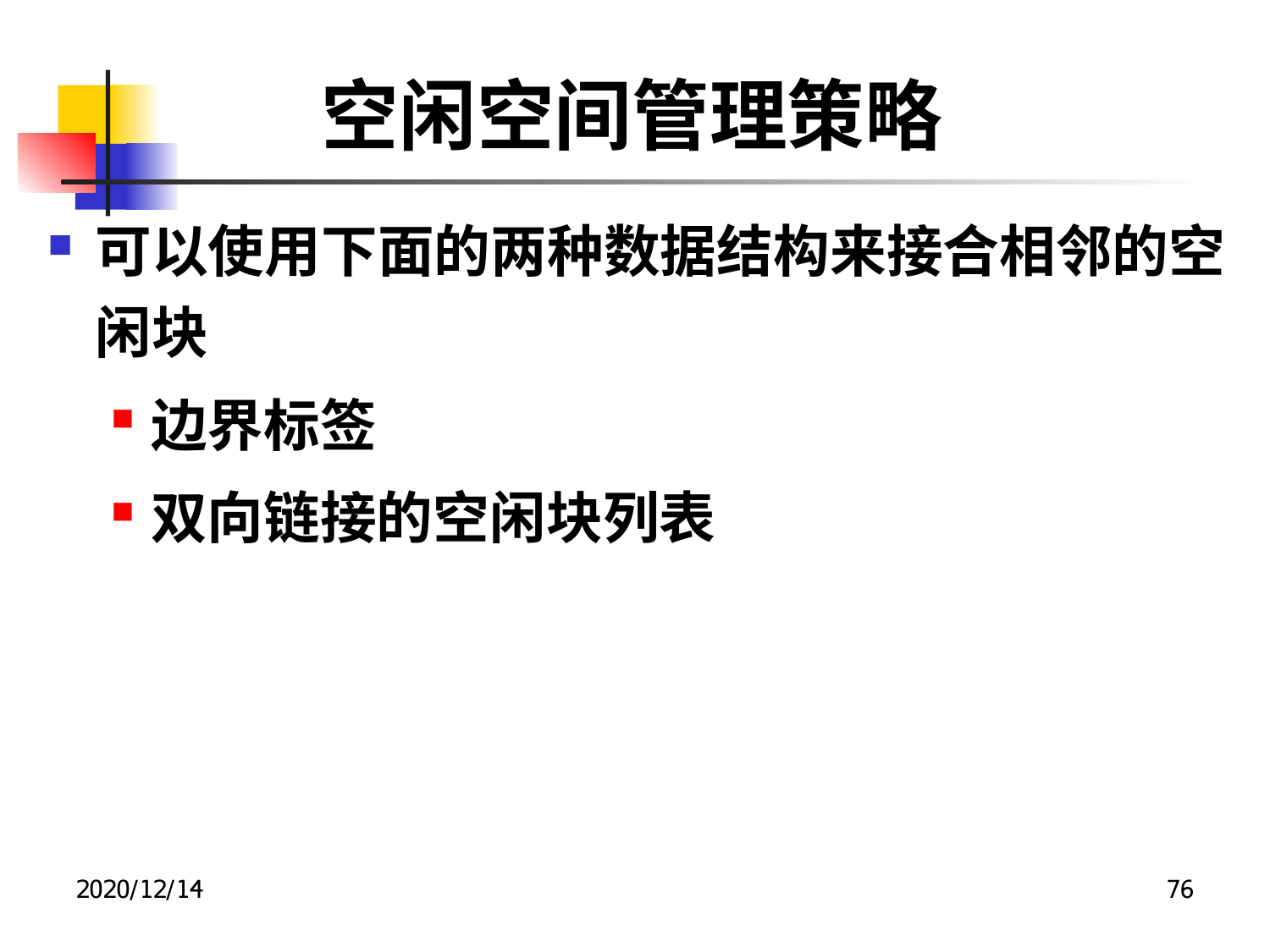

# 空闲空间管理策略
可以使用下面的两种数据结构来接合相邻的空闲块
边界标签
双向链接的空闲块列表
2020/12/14
76